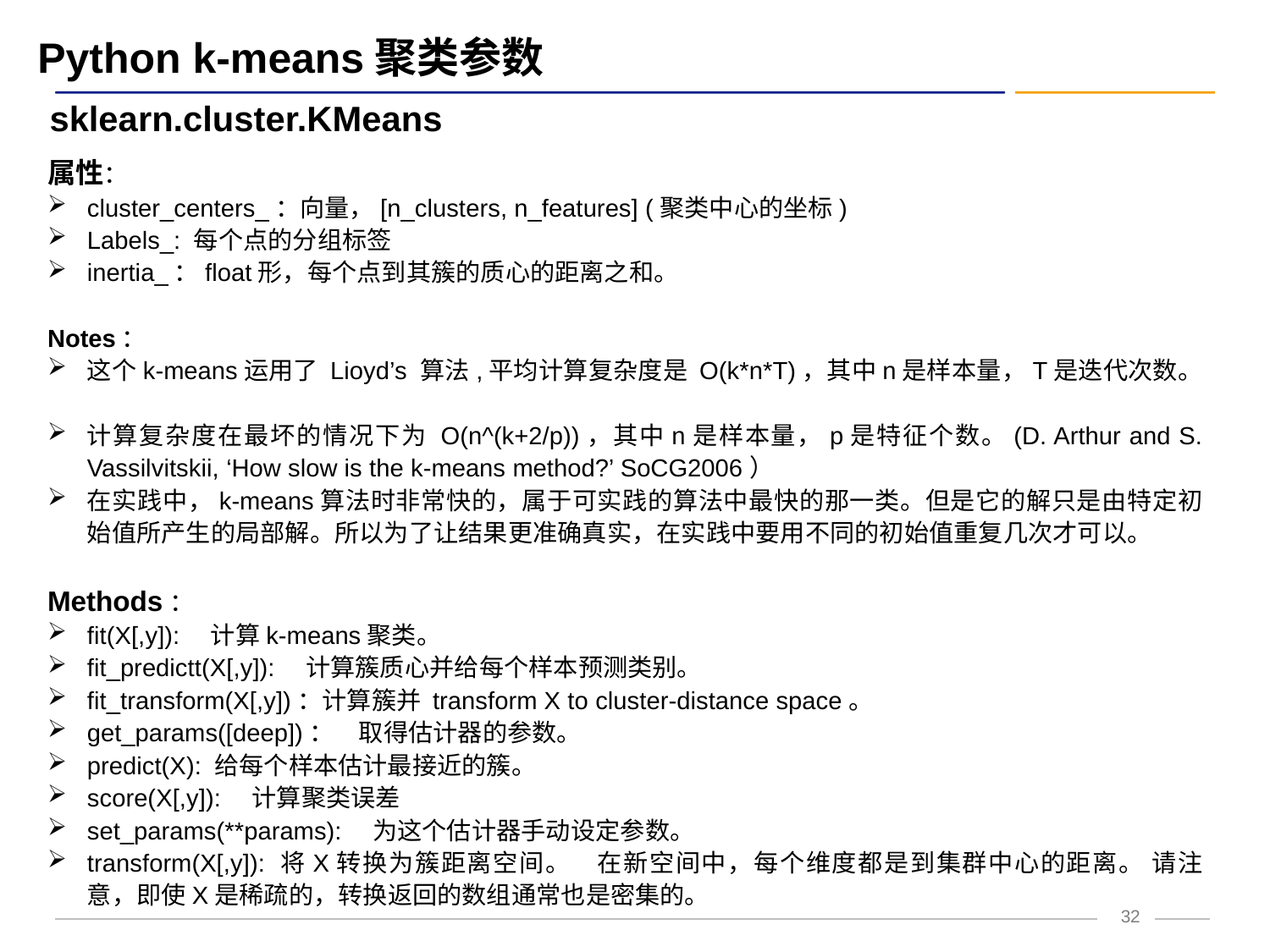

Python k-means聚类参数
sklearn.cluster.KMeans
属性：
cluster_centers_：向量，[n_clusters, n_features] (聚类中心的坐标)
Labels_: 每个点的分组标签
inertia_：float形，每个点到其簇的质心的距离之和。

Notes：
这个k-means运用了 Lioyd’s 算法,平均计算复杂度是 O(k*n*T)，其中n是样本量，T是迭代次数。
计算复杂度在最坏的情况下为 O(n^(k+2/p))，其中n是样本量，p是特征个数。(D. Arthur and S. Vassilvitskii, ‘How slow is the k-means method?’ SoCG2006）
在实践中，k-means算法时非常快的，属于可实践的算法中最快的那一类。但是它的解只是由特定初始值所产生的局部解。所以为了让结果更准确真实，在实践中要用不同的初始值重复几次才可以。

Methods：
fit(X[,y]):　计算k-means聚类。
fit_predictt(X[,y]):　计算簇质心并给每个样本预测类别。
fit_transform(X[,y])：计算簇并 transform X to cluster-distance space。
get_params([deep])：　取得估计器的参数。
predict(X): 给每个样本估计最接近的簇。
score(X[,y]):　计算聚类误差
set_params(**params):　为这个估计器手动设定参数。
transform(X[,y]): 将X转换为簇距离空间。　在新空间中，每个维度都是到集群中心的距离。 请注意，即使X是稀疏的，转换返回的数组通常也是密集的。